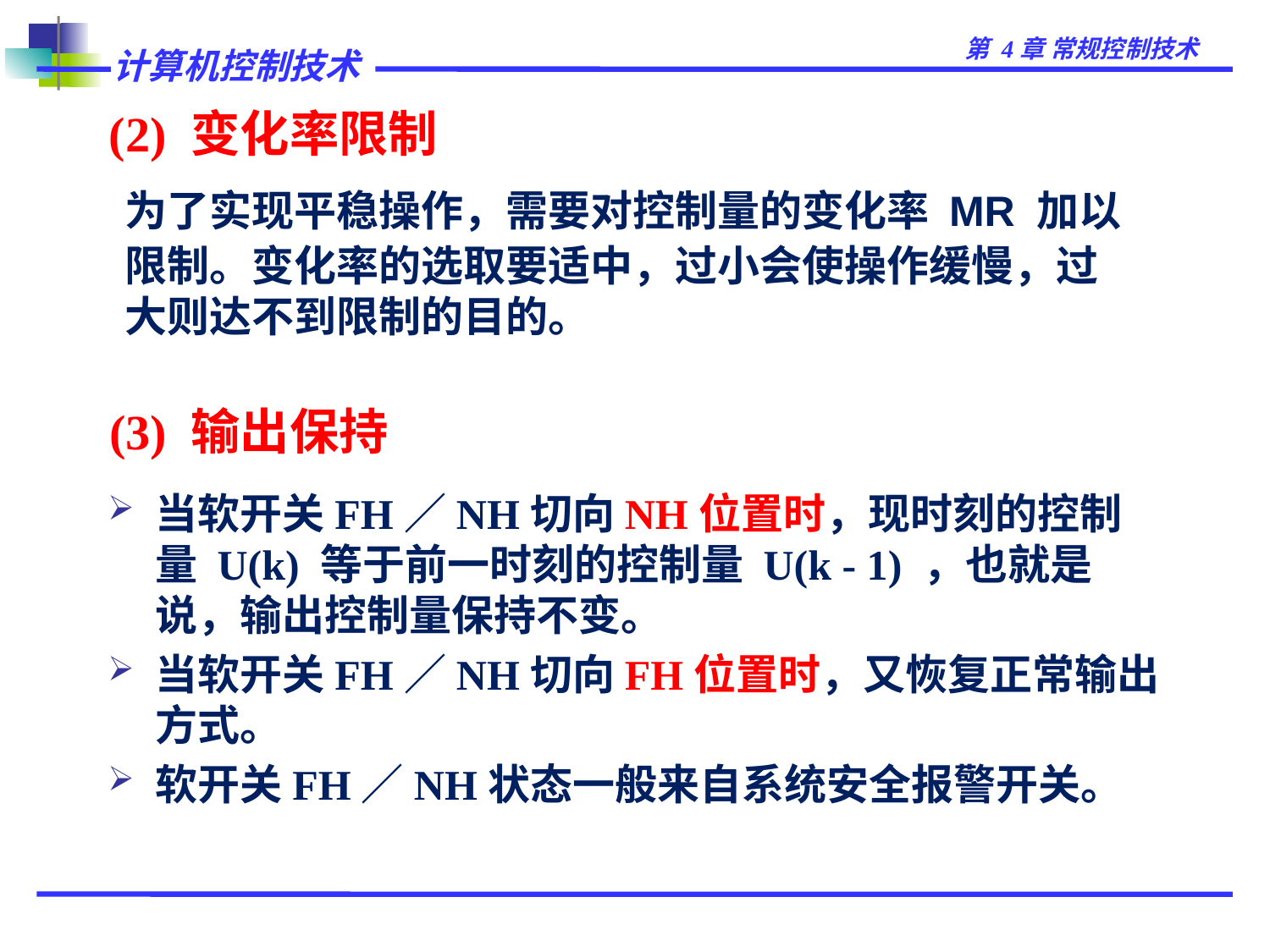

# (2) 变化率限制
	为了实现平稳操作，需要对控制量的变化率 MR 加以限制。变化率的选取要适中，过小会使操作缓慢，过大则达不到限制的目的。
(3) 输出保持
当软开关FH／NH切向NH位置时，现时刻的控制量 U(k) 等于前一时刻的控制量 U(k - 1) ，也就是说，输出控制量保持不变。
当软开关FH／NH切向FH位置时，又恢复正常输出方式。
软开关FH／NH状态一般来自系统安全报警开关。